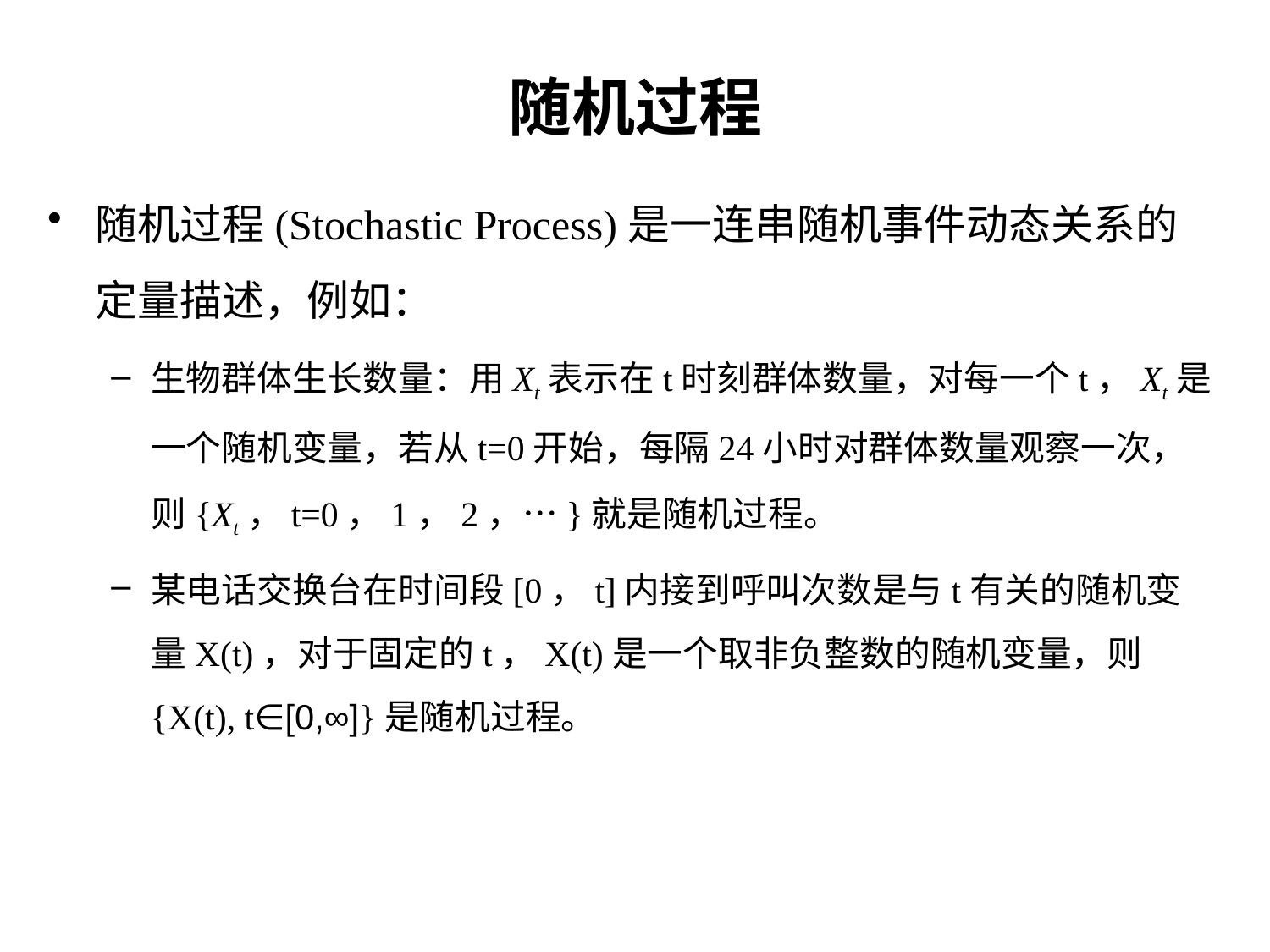

# 随机过程
随机过程(Stochastic Process)是一连串随机事件动态关系的定量描述，例如：
生物群体生长数量：用Xt表示在t时刻群体数量，对每一个t，Xt是一个随机变量，若从t=0开始，每隔24小时对群体数量观察一次，则{Xt，t=0，1，2，…}就是随机过程。
某电话交换台在时间段[0，t]内接到呼叫次数是与t有关的随机变量X(t)，对于固定的t，X(t)是一个取非负整数的随机变量，则{X(t), t∈[0,∞]}是随机过程。